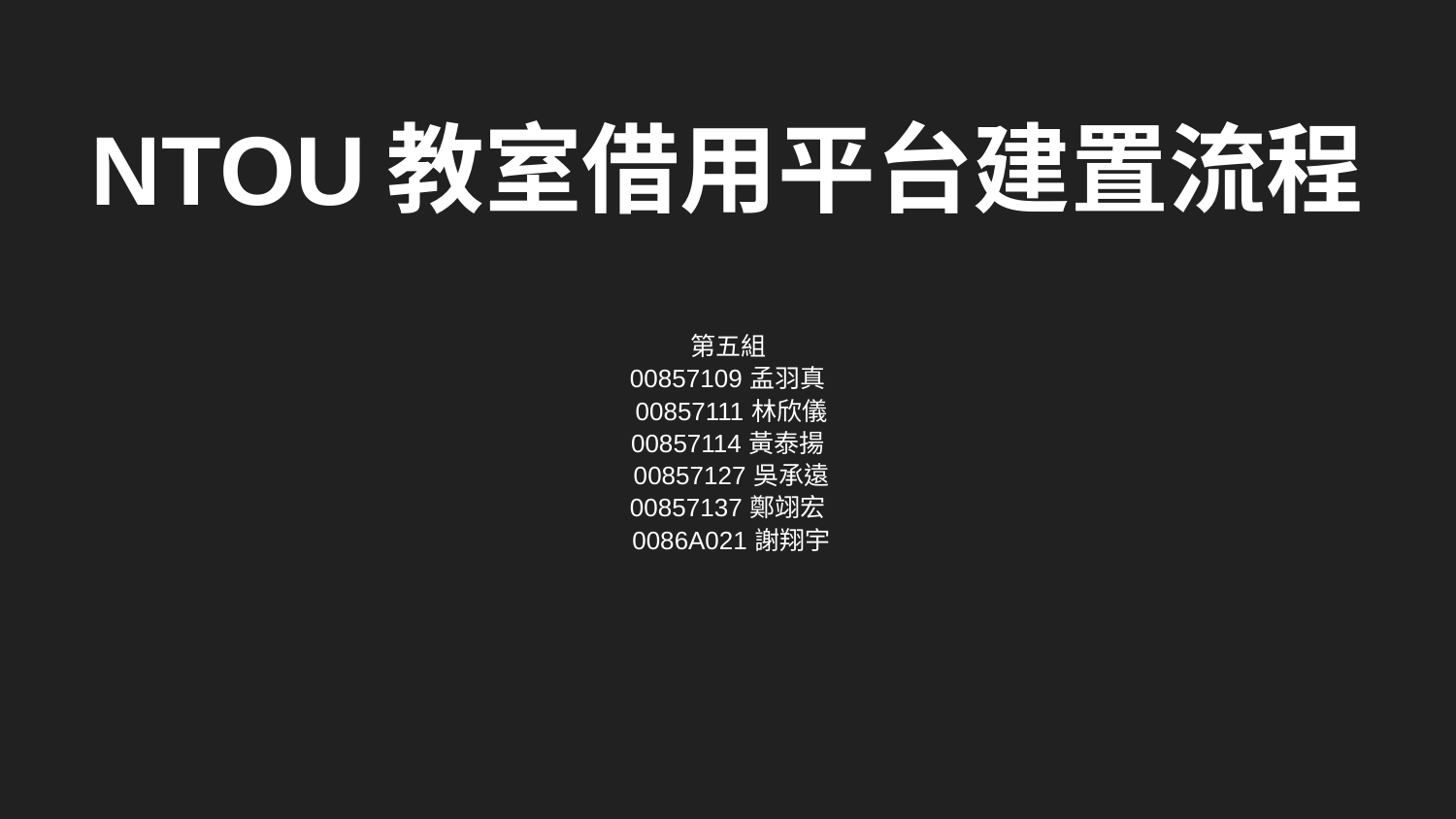

# NTOU教室借用平台建置流程
第五組
 00857109 孟羽真
 00857111 林欣儀
 00857114 黃泰揚
 00857127 吳承遠
 00857137 鄭翊宏
 0086A021 謝翔宇